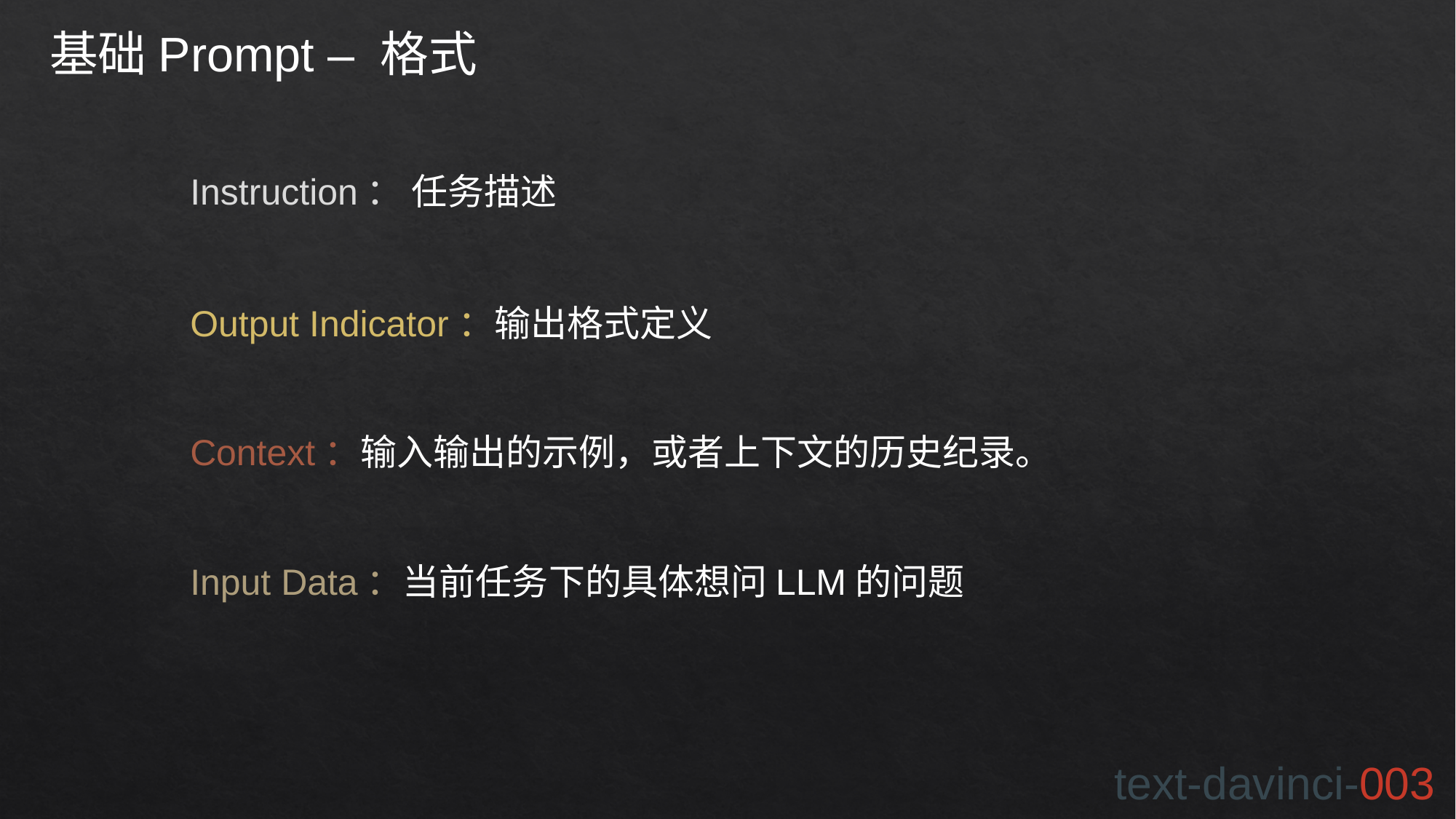

基础Prompt – 格式
Instruction： 任务描述
Output Indicator：输出格式定义
Context：输入输出的示例，或者上下文的历史纪录。
Input Data：当前任务下的具体想问LLM的问题
text-davinci-003